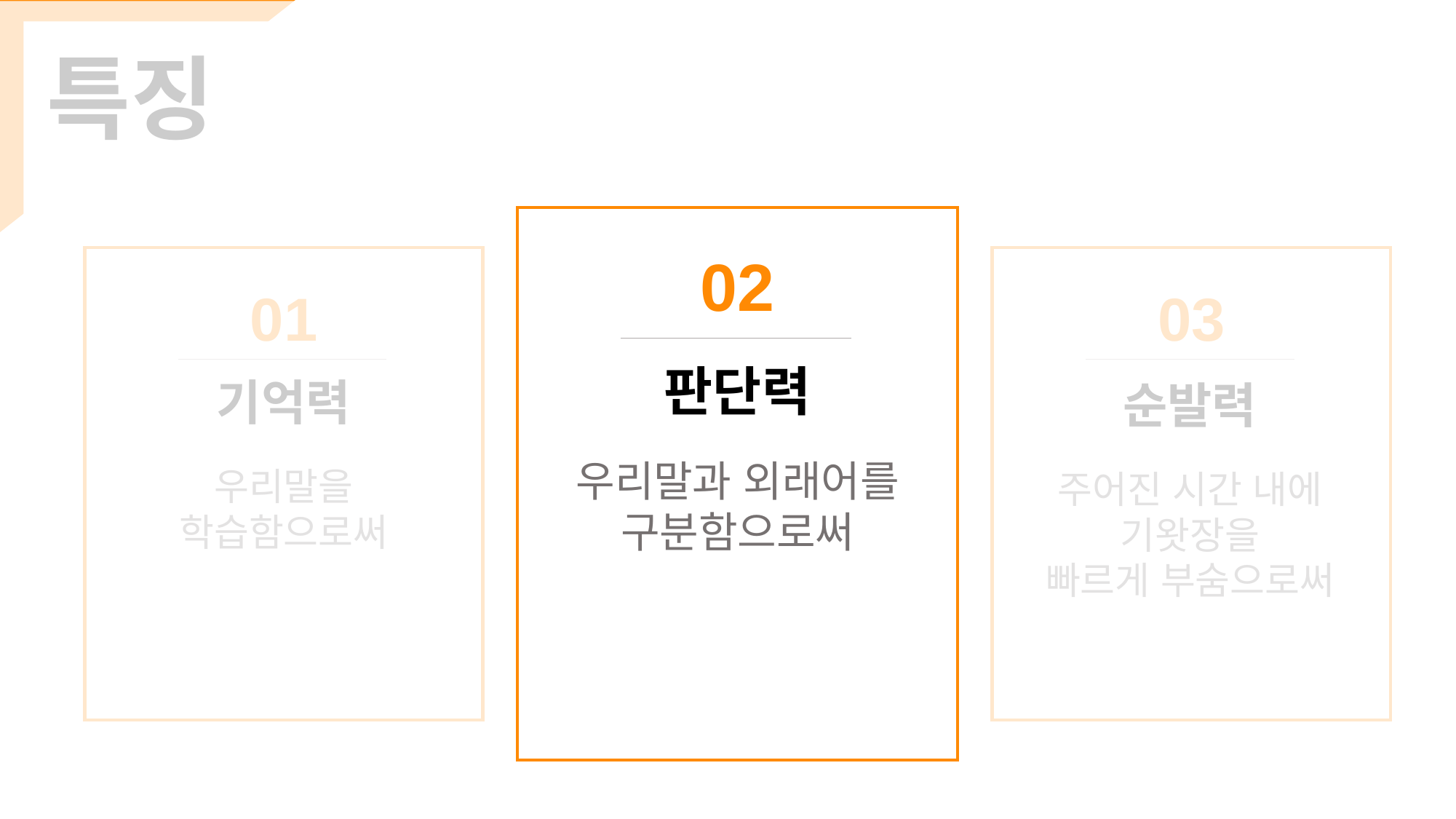

특징

02
판단력

우리말과 외래어를
구분함으로써

01
03
기억력

우리말을
학습함으로써
순발력

주어진 시간 내에
기왓장을
빠르게 부숨으로써